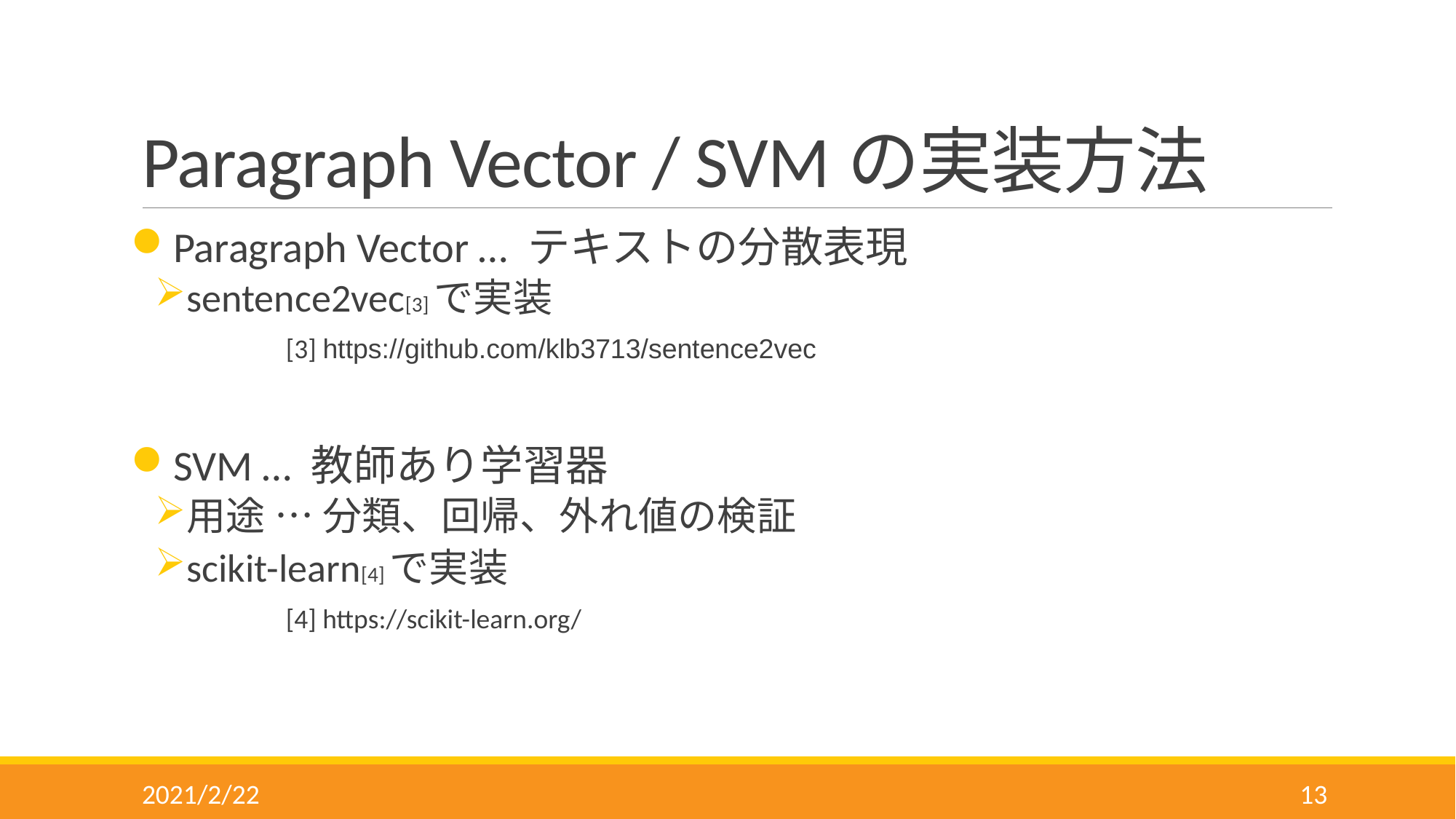

# Paragraph Vector / SVMの実装方法
Paragraph Vector … テキストの分散表現
sentence2vec[3]で実装
	[3] https://github.com/klb3713/sentence2vec

SVM … 教師あり学習器
用途 … 分類、回帰、外れ値の検証
scikit-learn[4]で実装
	[4] https://scikit-learn.org/

2021/2/22
13